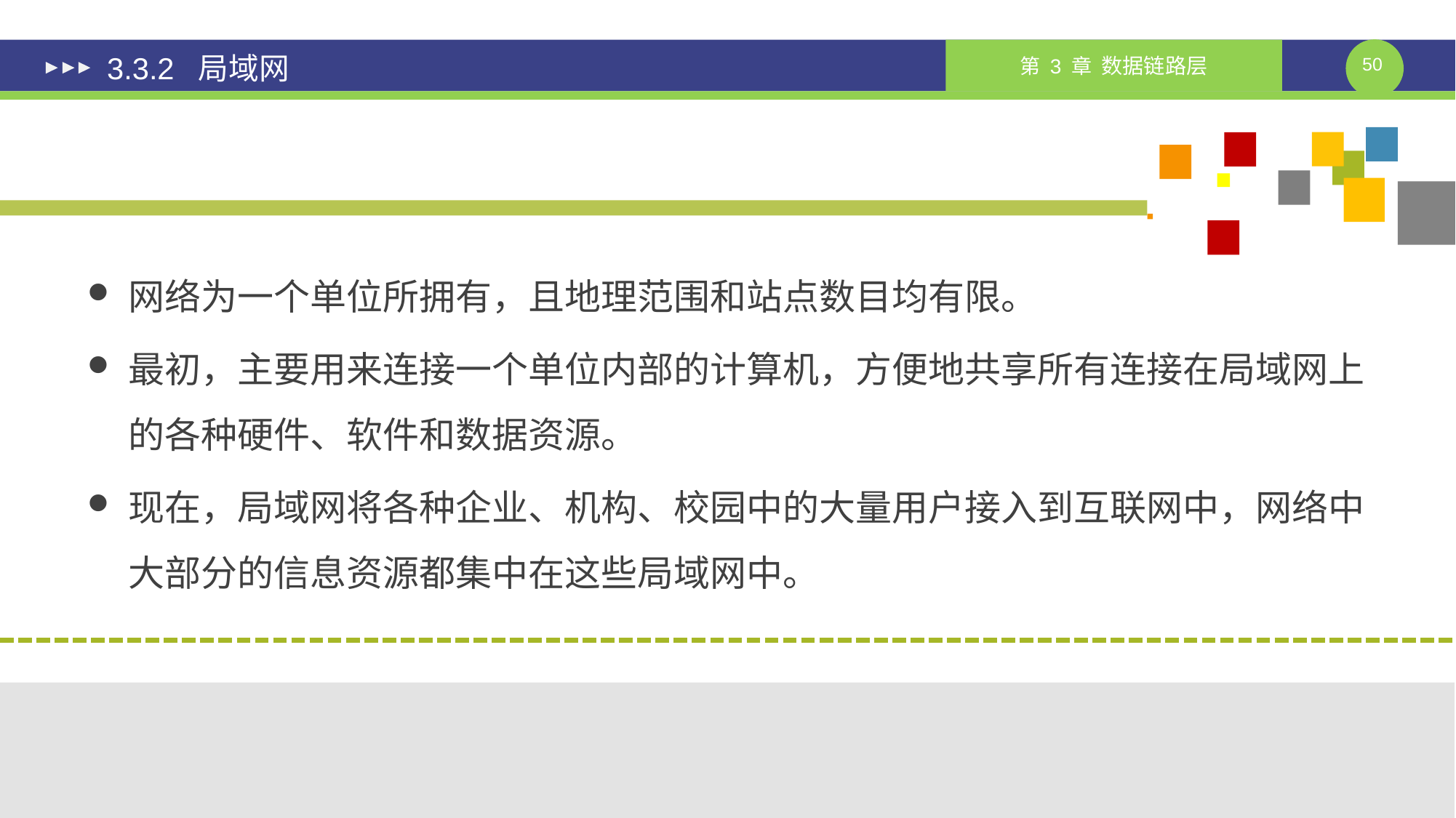

# 3.3.2  局域网

网络为一个单位所拥有，且地理范围和站点数目均有限。
最初，主要用来连接一个单位内部的计算机，方便地共享所有连接在局域网上的各种硬件、软件和数据资源。
现在，局域网将各种企业、机构、校园中的大量用户接入到互联网中，网络中大部分的信息资源都集中在这些局域网中。

课件制作人：谢钧 谢希仁